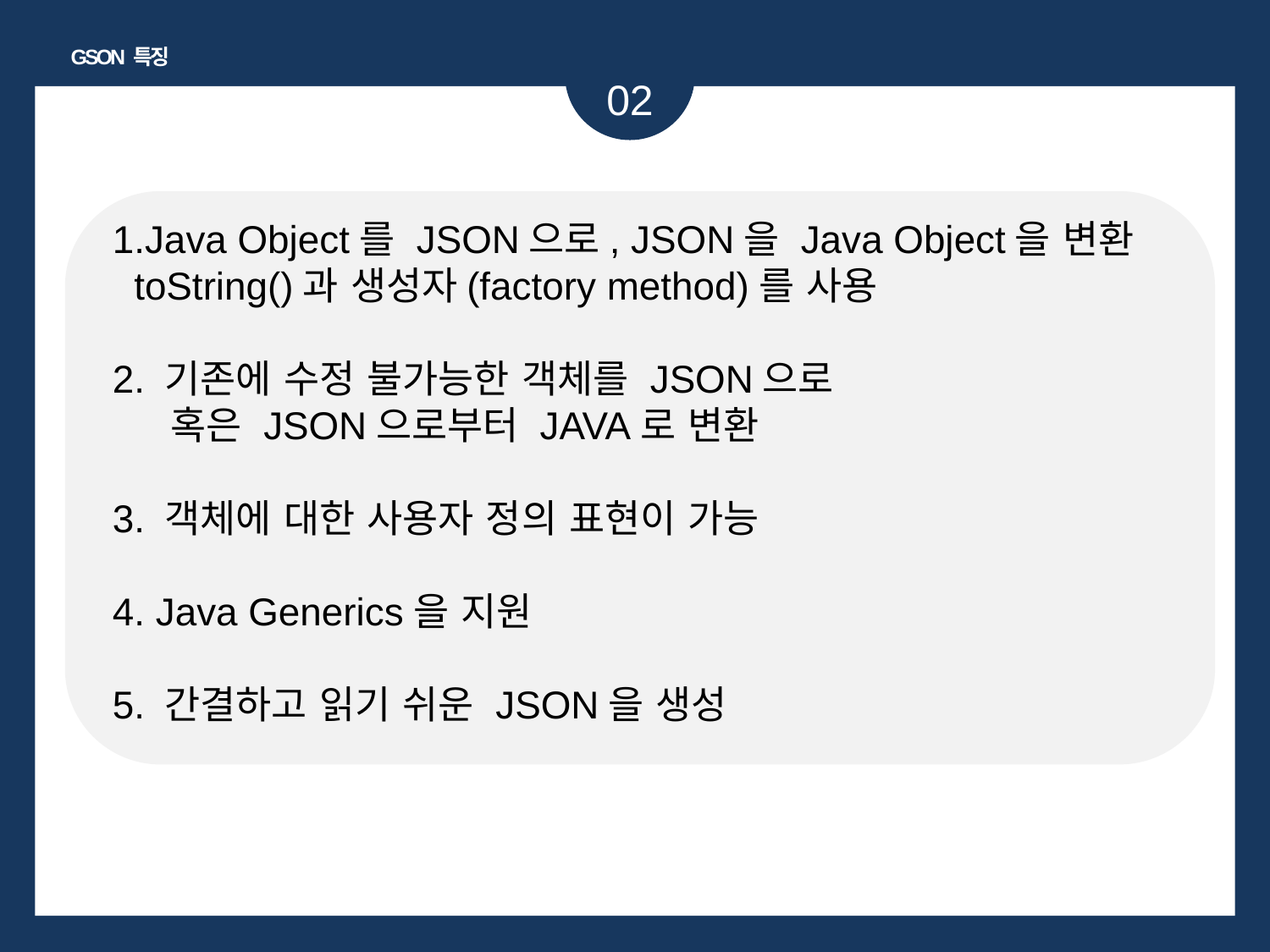

GSON 특징
02

1.Java Object를 JSON으로, JSON을 Java Object을 변환
  toString()과 생성자(factory method)를 사용

2. 기존에 수정 불가능한 객체를 JSON으로
    혹은 JSON으로부터 JAVA로 변환

3. 객체에 대한 사용자 정의 표현이 가능

4. Java Generics을 지원

5. 간결하고 읽기 쉬운 JSON을 생성

우클릭 그림바꾸기로
그림꿔주세요